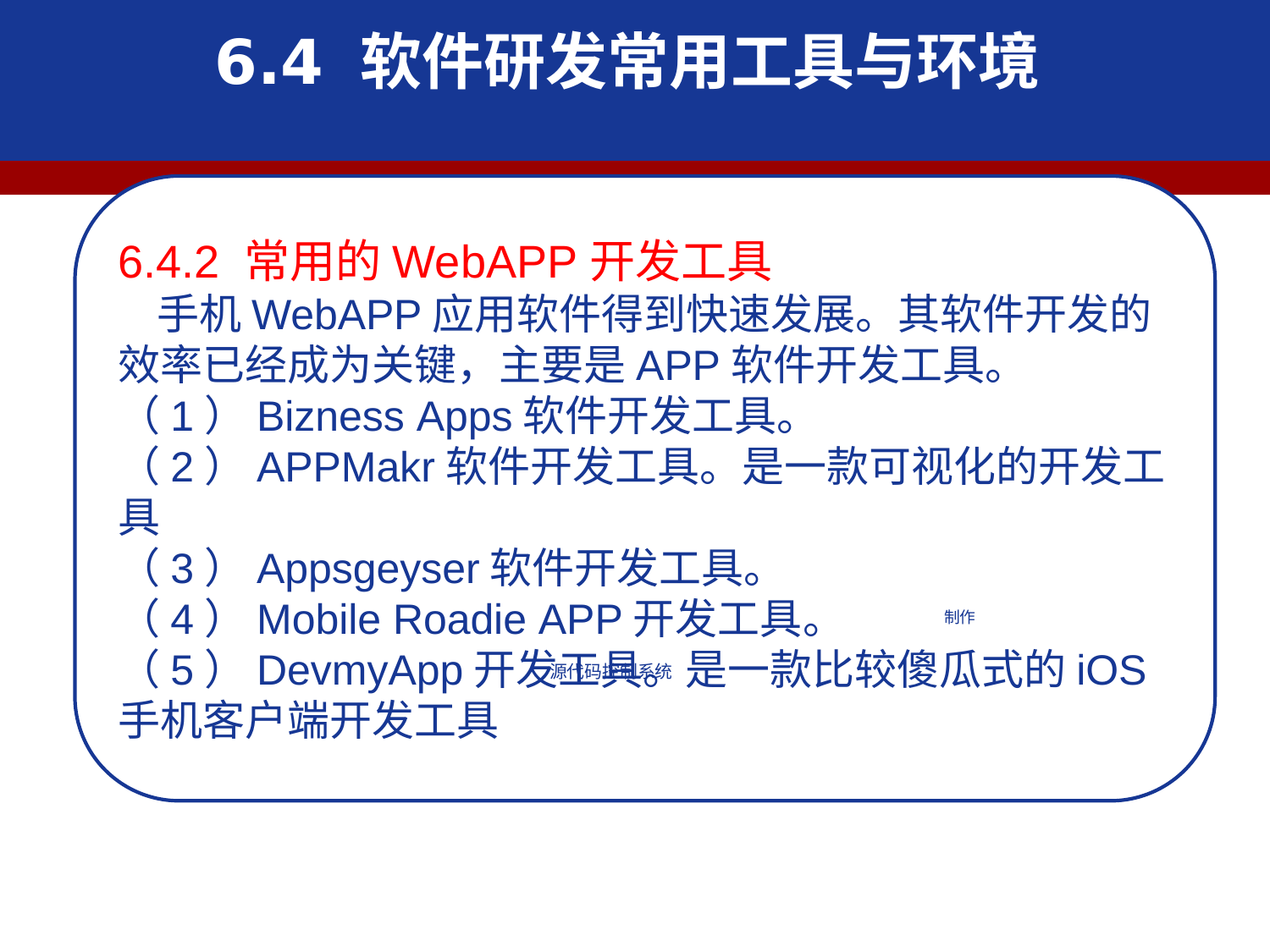

6.4 软件研发常用工具与环境

6.4.2 常用的WebAPP开发工具
   手机WebAPP应用软件得到快速发展。其软件开发的效率已经成为关键，主要是APP软件开发工具。
（1）Bizness Apps软件开发工具。
（2）APPMakr软件开发工具。是一款可视化的开发工具
（3）Appsgeyser软件开发工具。
（4）Mobile Roadie APP开发工具。
（5）DevmyApp开发工具。是一款比较傻瓜式的iOS手机客户端开发工具
制作
源代码控制系统